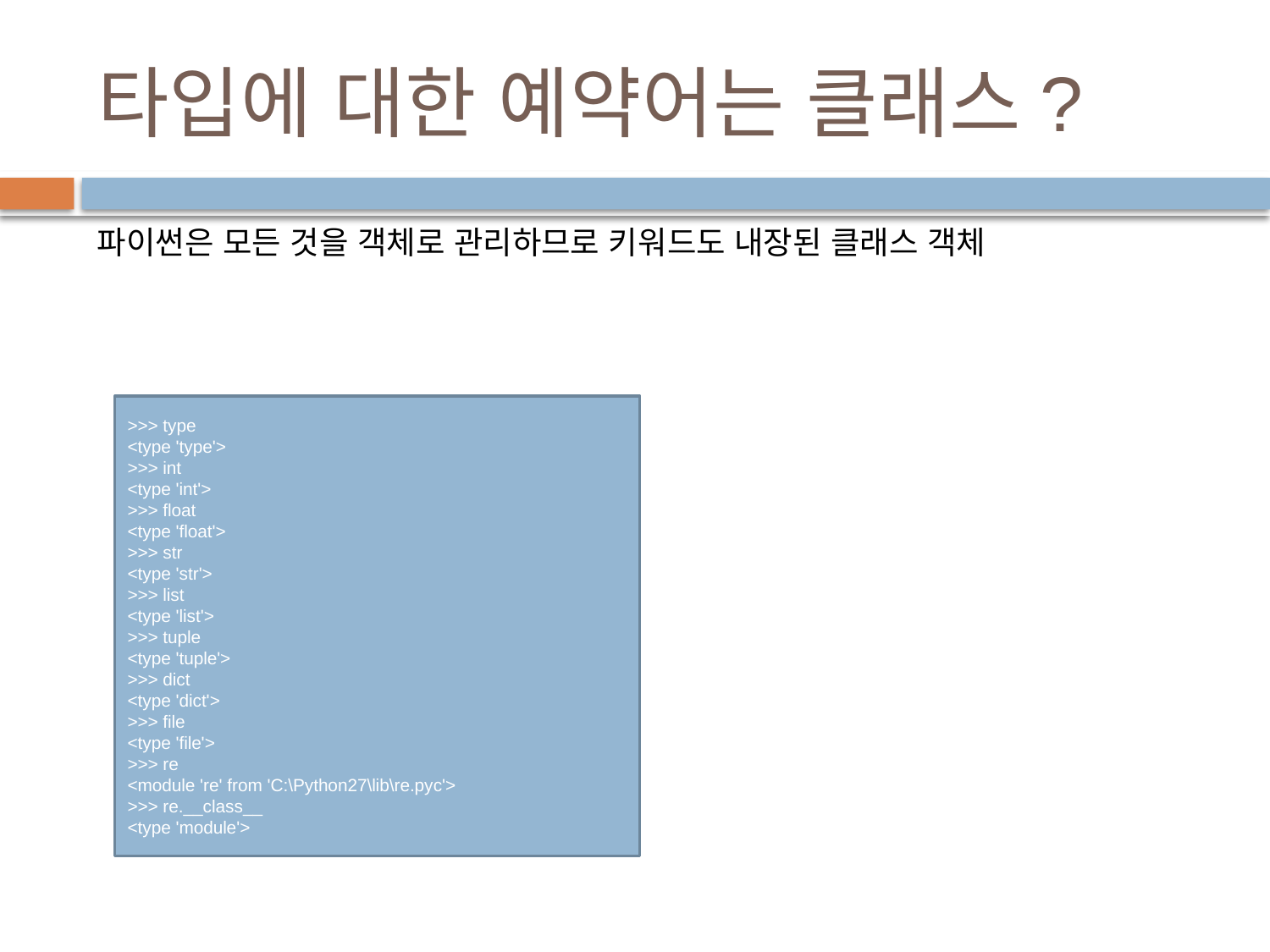

# 타입에 대한 예약어는 클래스?
파이썬은 모든 것을 객체로 관리하므로 키워드도 내장된 클래스 객체

>>> type
<type 'type'>
>>> int
<type 'int'>
>>> float
<type 'float'>
>>> str
<type 'str'>
>>> list
<type 'list'>
>>> tuple
<type 'tuple'>
>>> dict
<type 'dict'>
>>> file
<type 'file'>
>>> re
<module 're' from 'C:\Python27\lib\re.pyc'>
>>> re.__class__
<type 'module'>